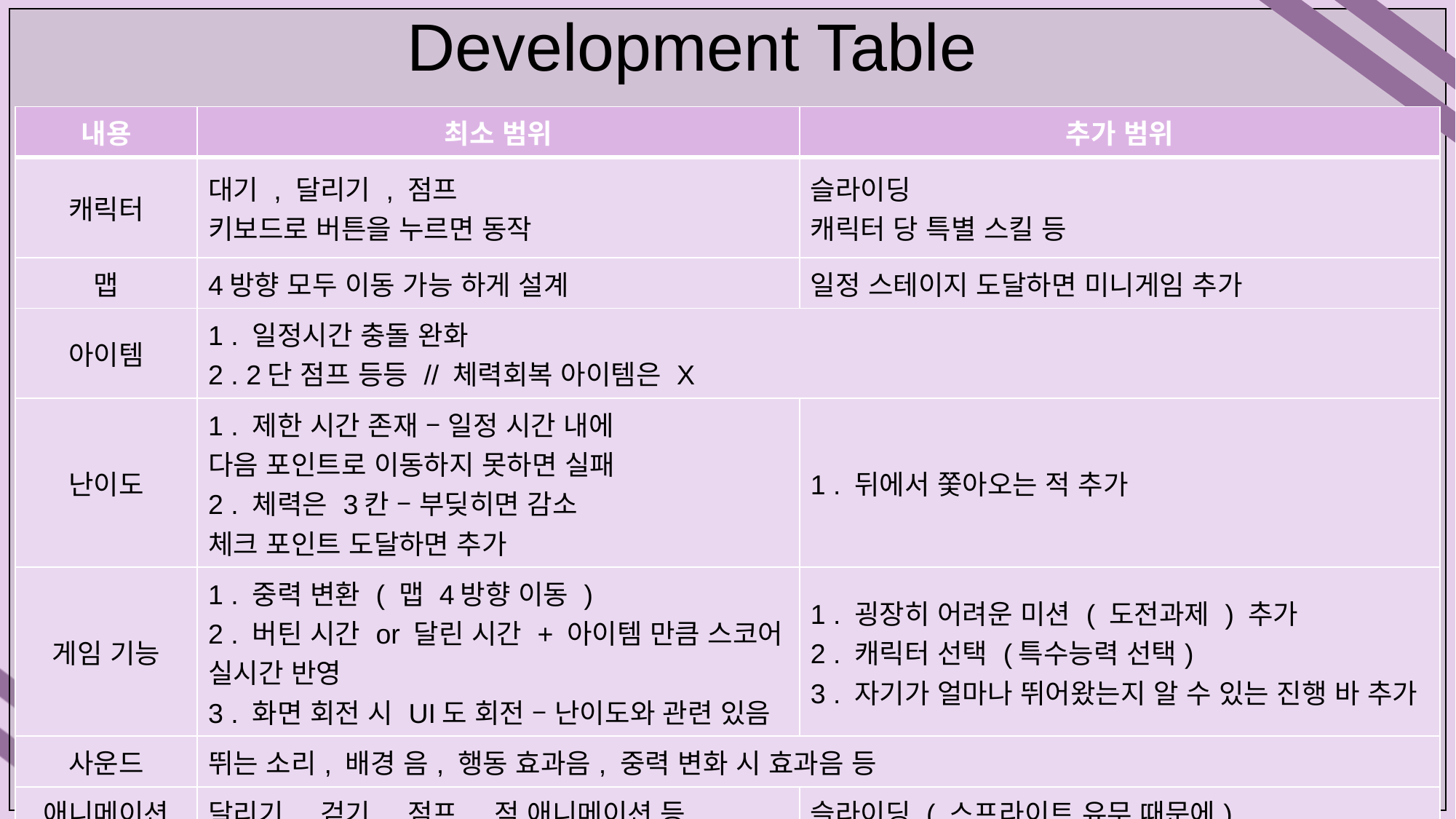

# Development Table
| 내용 | 최소 범위 | 추가 범위 |
| --- | --- | --- |
| 캐릭터 | 대기 , 달리기 , 점프 키보드로 버튼을 누르면 동작 | 슬라이딩 캐릭터 당 특별 스킬 등 |
| 맵 | 4방향 모두 이동 가능 하게 설계 | 일정 스테이지 도달하면 미니게임 추가 |
| 아이템 | 1 . 일정시간 충돌 완화 2 . 2단 점프 등등 // 체력회복 아이템은 X |  |
| 난이도 | 1 . 제한 시간 존재 – 일정 시간 내에 다음 포인트로 이동하지 못하면 실패 2 . 체력은 3칸 – 부딪히면 감소 체크 포인트 도달하면 추가 | 1 . 뒤에서 쫓아오는 적 추가 |
| 게임 기능 | 1 . 중력 변환 ( 맵 4방향 이동 ) 2 . 버틴 시간 or 달린 시간 + 아이템 만큼 스코어 실시간 반영 3 . 화면 회전 시 UI도 회전 – 난이도와 관련 있음 | 1 . 굉장히 어려운 미션 ( 도전과제 ) 추가 2 . 캐릭터 선택 (특수능력 선택) 3 . 자기가 얼마나 뛰어왔는지 알 수 있는 진행 바 추가 |
| 사운드 | 뛰는 소리, 배경 음, 행동 효과음, 중력 변화 시 효과음 등 |  |
| 애니메이션 | 달리기 , 걷기 , 점프 , 적 애니메이션 등 | 슬라이딩 ( 스프라이트 유무 때문에) |